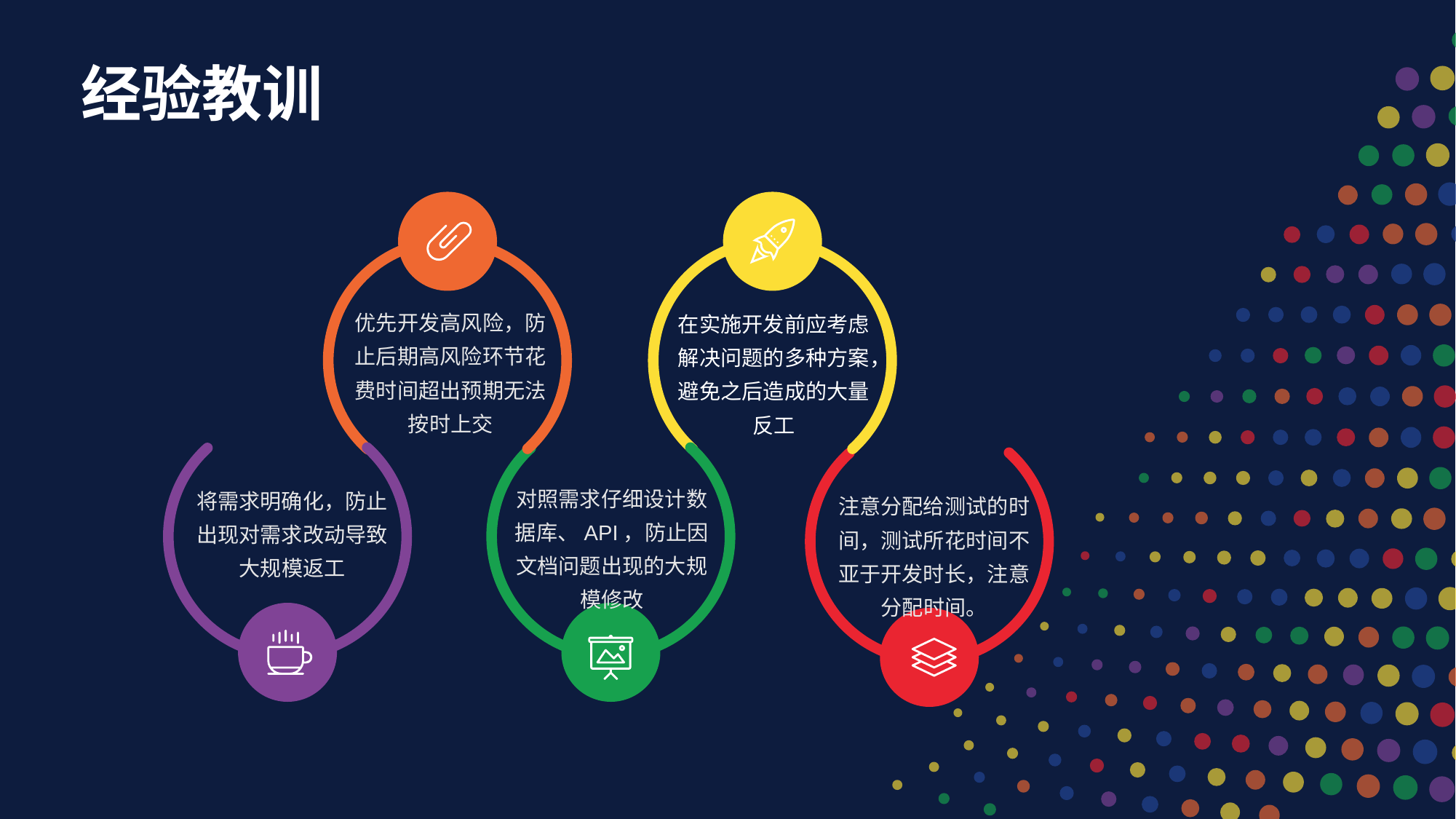

经验教训

优先开发高风险，防止后期高风险环节花费时间超出预期无法按时上交
在实施开发前应考虑解决问题的多种方案，避免之后造成的大量反工

对照需求仔细设计数据库、API，防止因文档问题出现的大规模修改
将需求明确化，防止出现对需求改动导致大规模返工
注意分配给测试的时间，测试所花时间不亚于开发时长，注意分配时间。